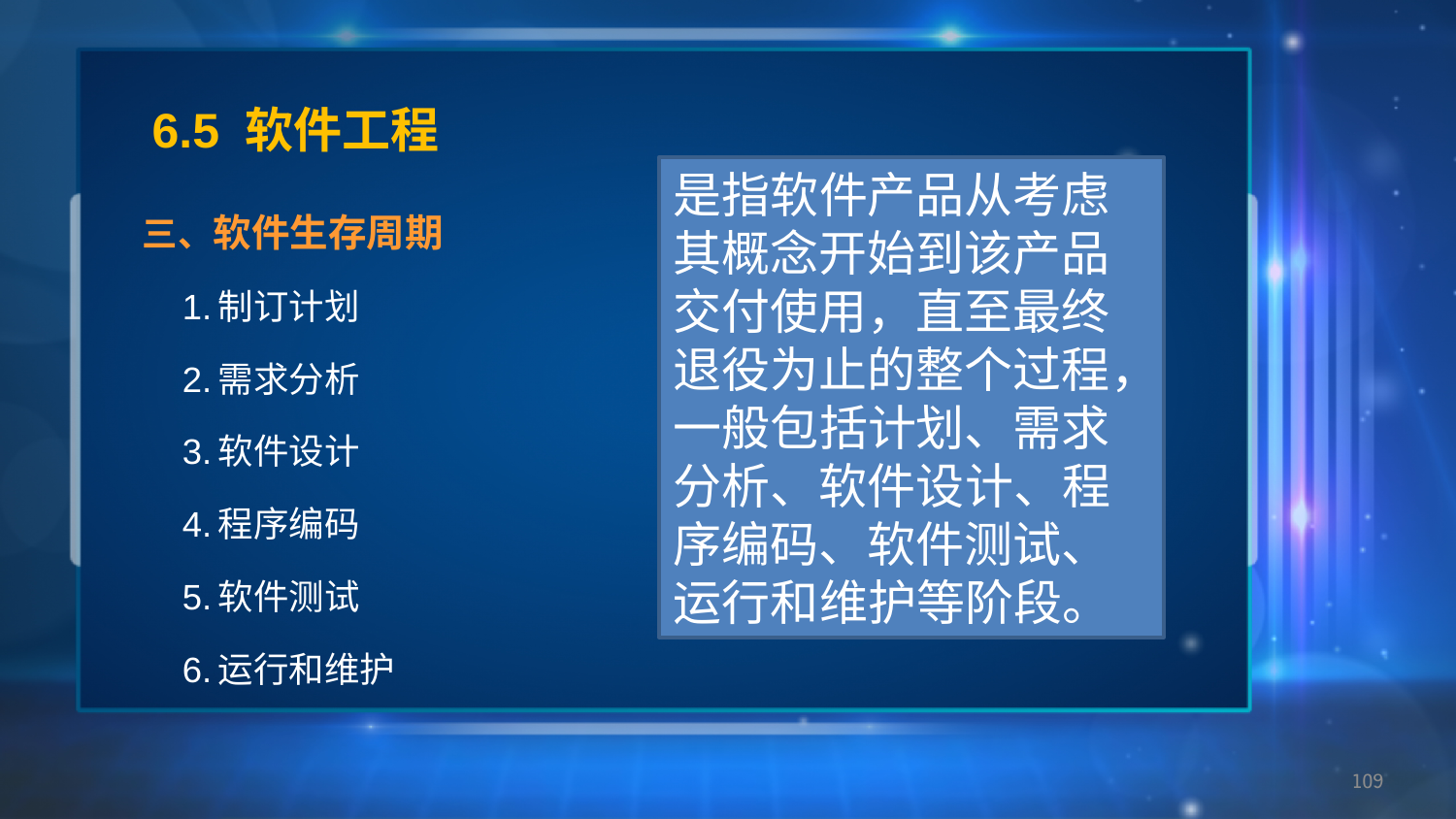

# 6.5 软件工程
是指软件产品从考虑其概念开始到该产品交付使用，直至最终退役为止的整个过程，一般包括计划、需求分析、软件设计、程序编码、软件测试、运行和维护等阶段。
三、软件生存周期
    1.制订计划
    2.需求分析
    3.软件设计
    4.程序编码
    5.软件测试
    6.运行和维护
109